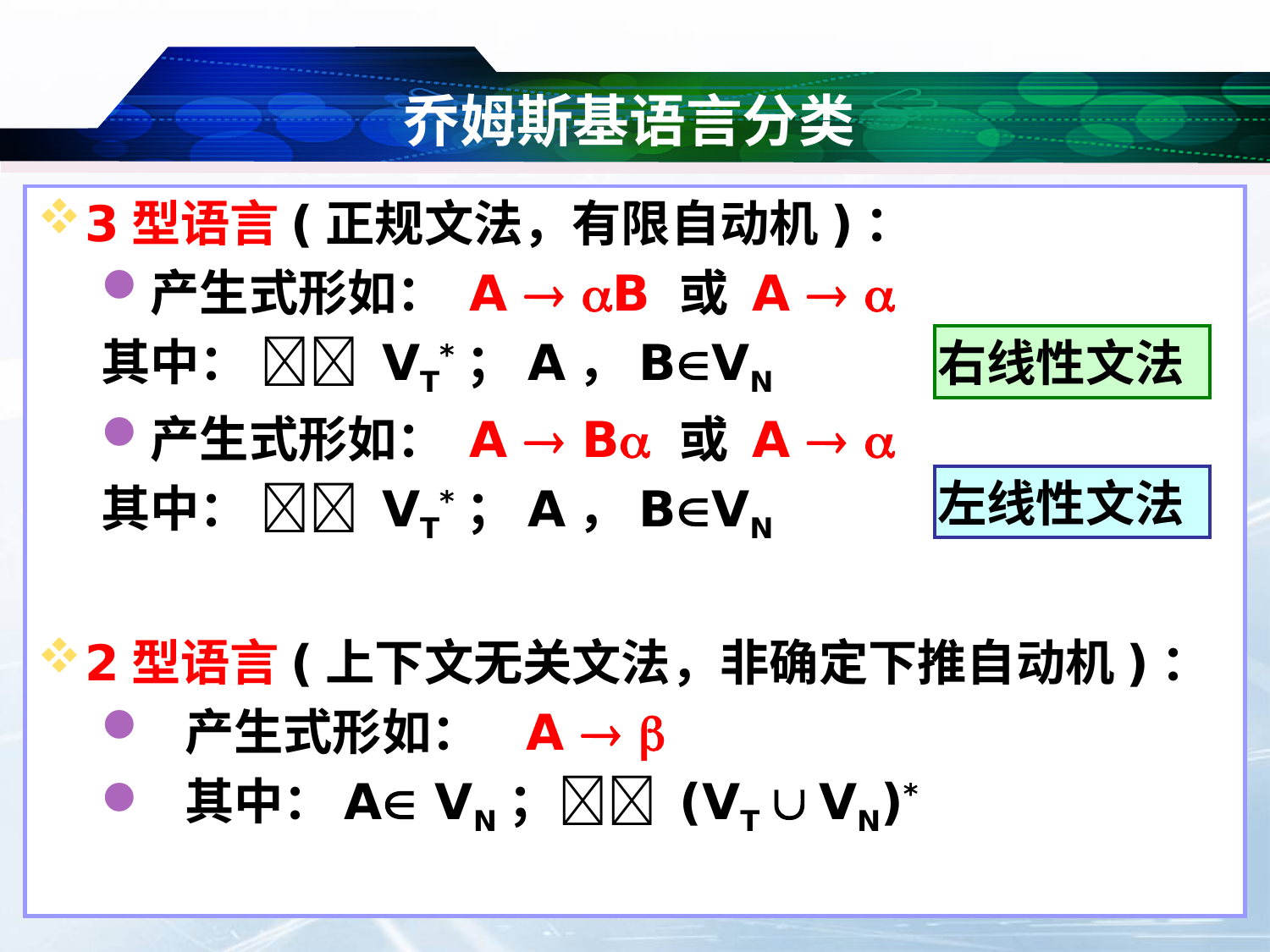

# 乔姆斯基语言分类
3型语言(正规文法，有限自动机)：
产生式形如： A → αB 或 A → α
其中： α∈ VT*；A，B∈VN
产生式形如： A → Bα 或 A → α
其中： α∈ VT*；A，B∈VN

2型语言(上下文无关文法，非确定下推自动机)：
  产生式形如：   A → β
  其中：A∈ VN；β∈ (VT ∪ VN)*

右线性文法
左线性文法